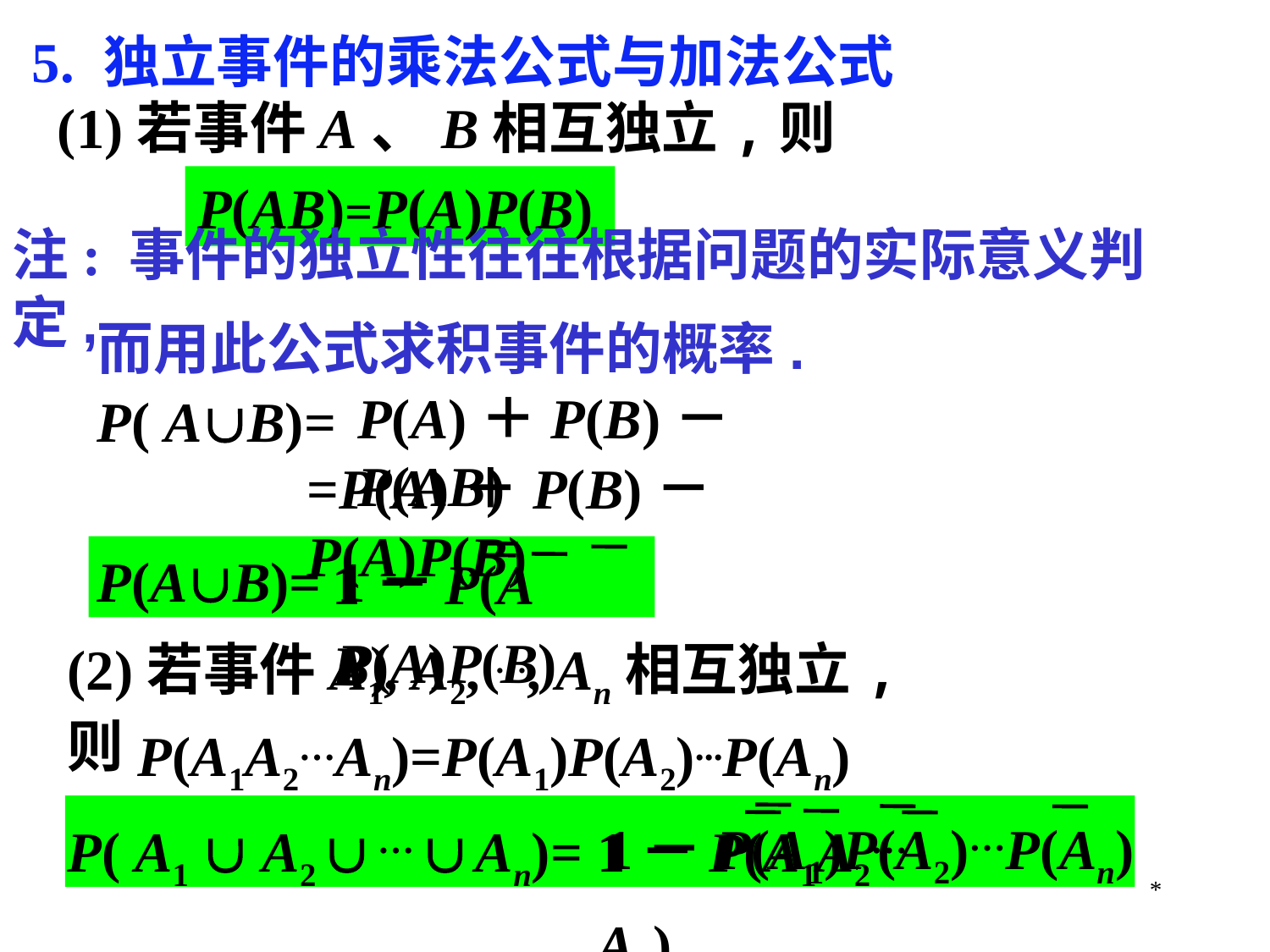

5. 独立事件的乘法公式与加法公式
(1)若事件A、B相互独立,则
P(AB)=P(A)P(B)
注: 事件的独立性往往根据问题的实际意义判定,
而用此公式求积事件的概率.
P( A∪B)=
P(A)＋P(B)－P(AB)
=P(A)＋P(B)－P(A)P(B)
P(A∪B)=
1－P(A)P(B)

1－P(A B)

(2)若事件A1, A2, …, An相互独立,则
P(A1A2…An)=P(A1)P(A2)...P(An)
1－P(A1)P(A2)…P(An)

P( A1 ∪ A2 ∪ … ∪ An)=
1－P(A1A2…An)

*